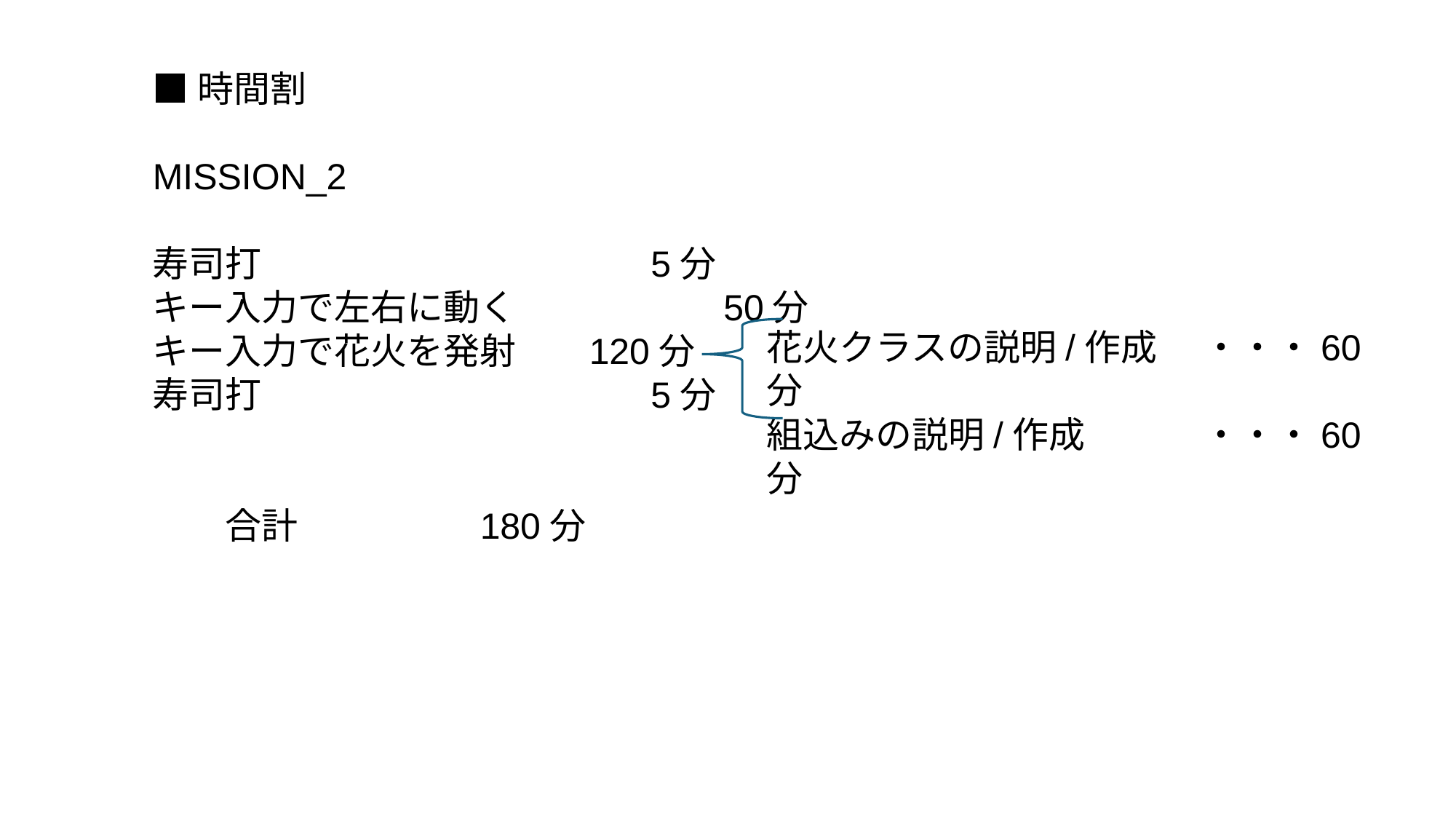

■時間割

MISSION_2

寿司打		　　	　  5分
キー入力で左右に動く	　	  50分
キー入力で花火を発射	120分
寿司打		　　	　  5分

　　合計		180分
花火クラスの説明/作成	・・・60分
組込みの説明/作成		・・・60分